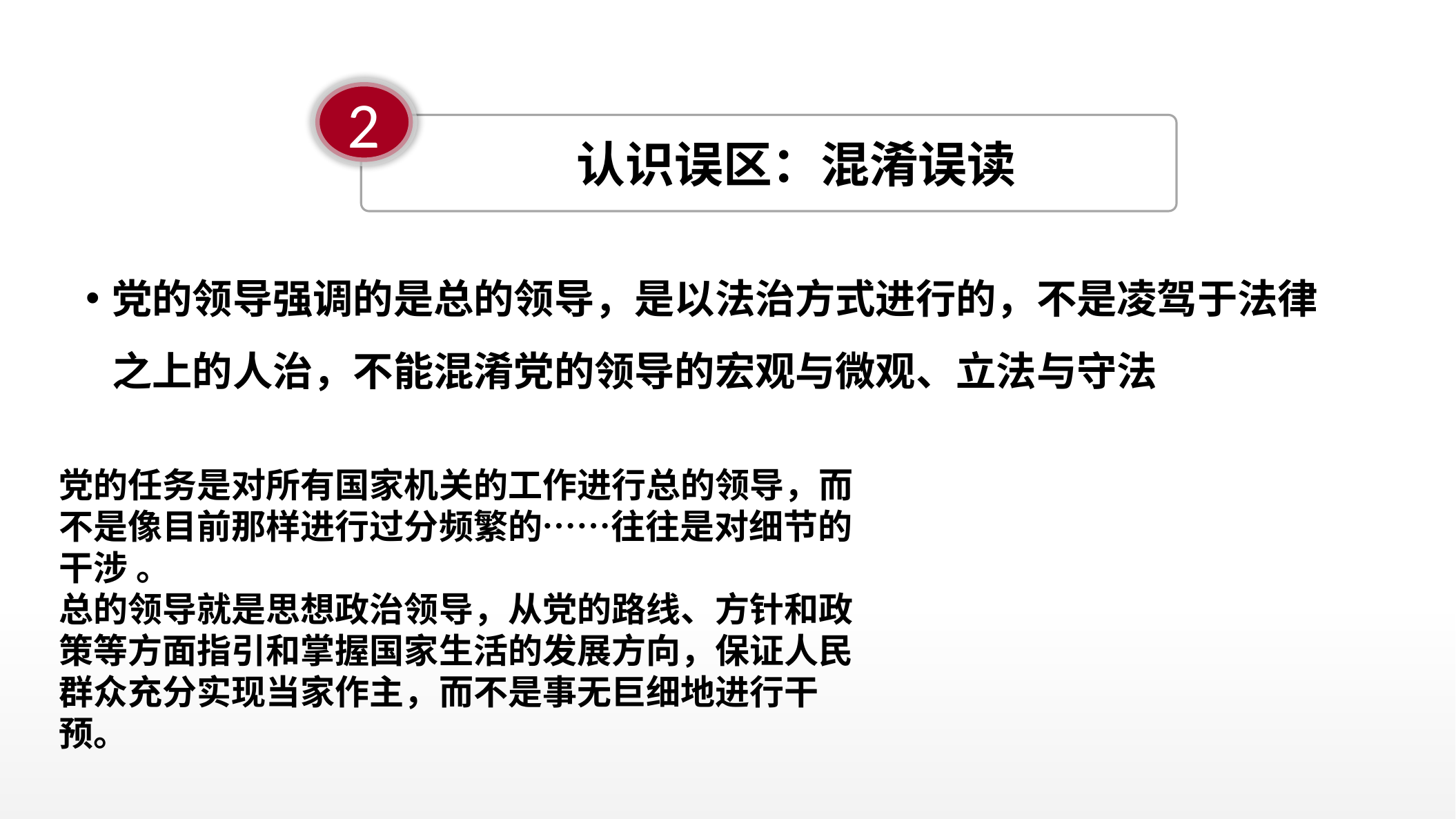

2
    认识误区：混淆误读
党的领导强调的是总的领导，是以法治方式进行的，不是凌驾于法律之上的人治，不能混淆党的领导的宏观与微观、立法与守法
党的任务是对所有国家机关的工作进行总的领导，而不是像目前那样进行过分频繁的……往往是对细节的干涉 。
总的领导就是思想政治领导，从党的路线、方针和政策等方面指引和掌握国家生活的发展方向，保证人民群众充分实现当家作主，而不是事无巨细地进行干预。